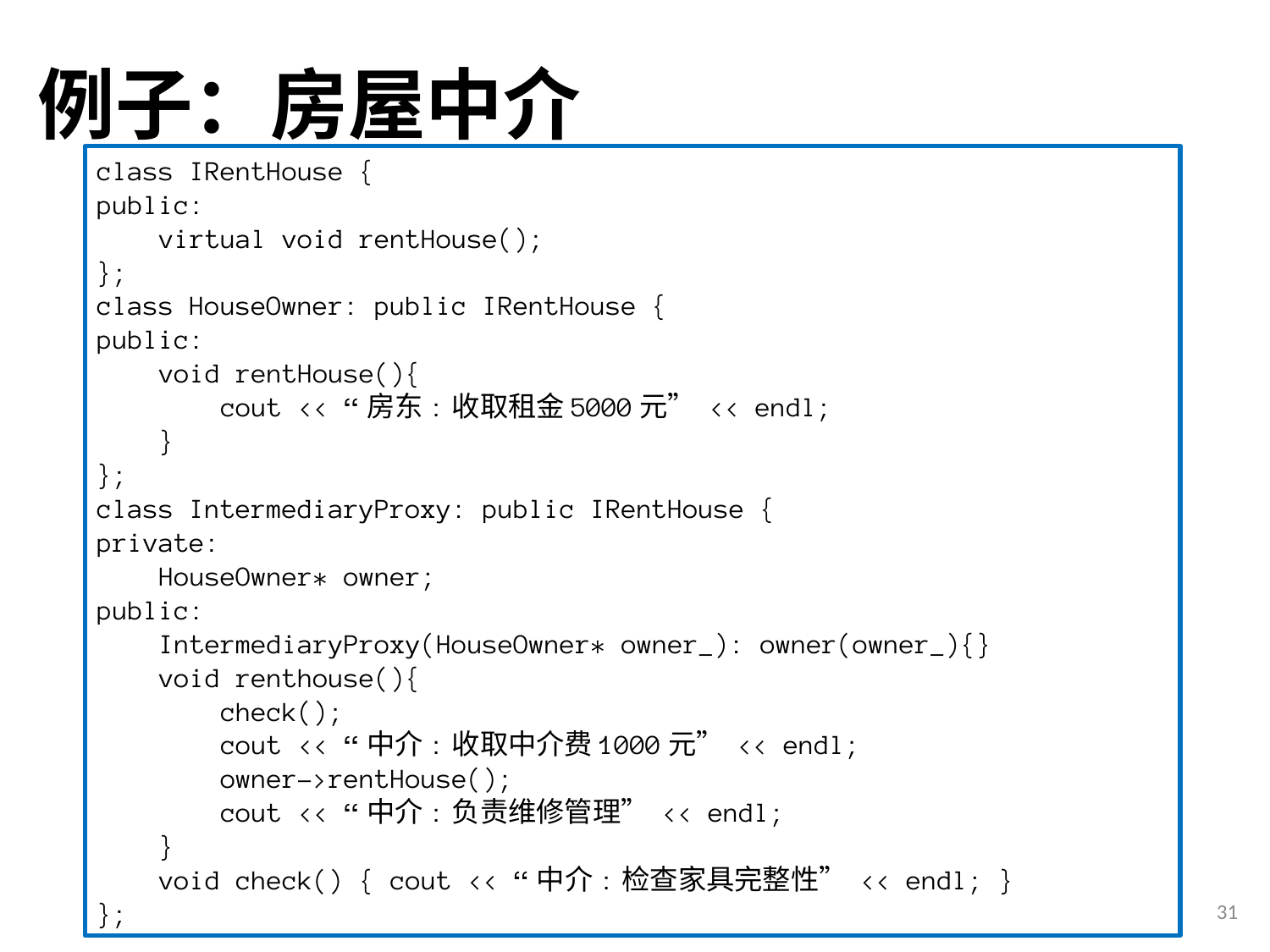

# 例子：房屋中介
class IRentHouse {
public:
    virtual void rentHouse();
};
class HouseOwner: public IRentHouse {
public:
    void rentHouse(){
        cout << “房东:收取租金5000元” << endl;
    }
};
class IntermediaryProxy: public IRentHouse {
private:
    HouseOwner* owner;
public:
    IntermediaryProxy(HouseOwner* owner_): owner(owner_){}
    void renthouse(){
        check();
        cout << “中介:收取中介费1000元” << endl;
        owner->rentHouse();
        cout << “中介:负责维修管理” << endl;
    }
    void check() { cout << “中介:检查家具完整性” << endl; }
};
31